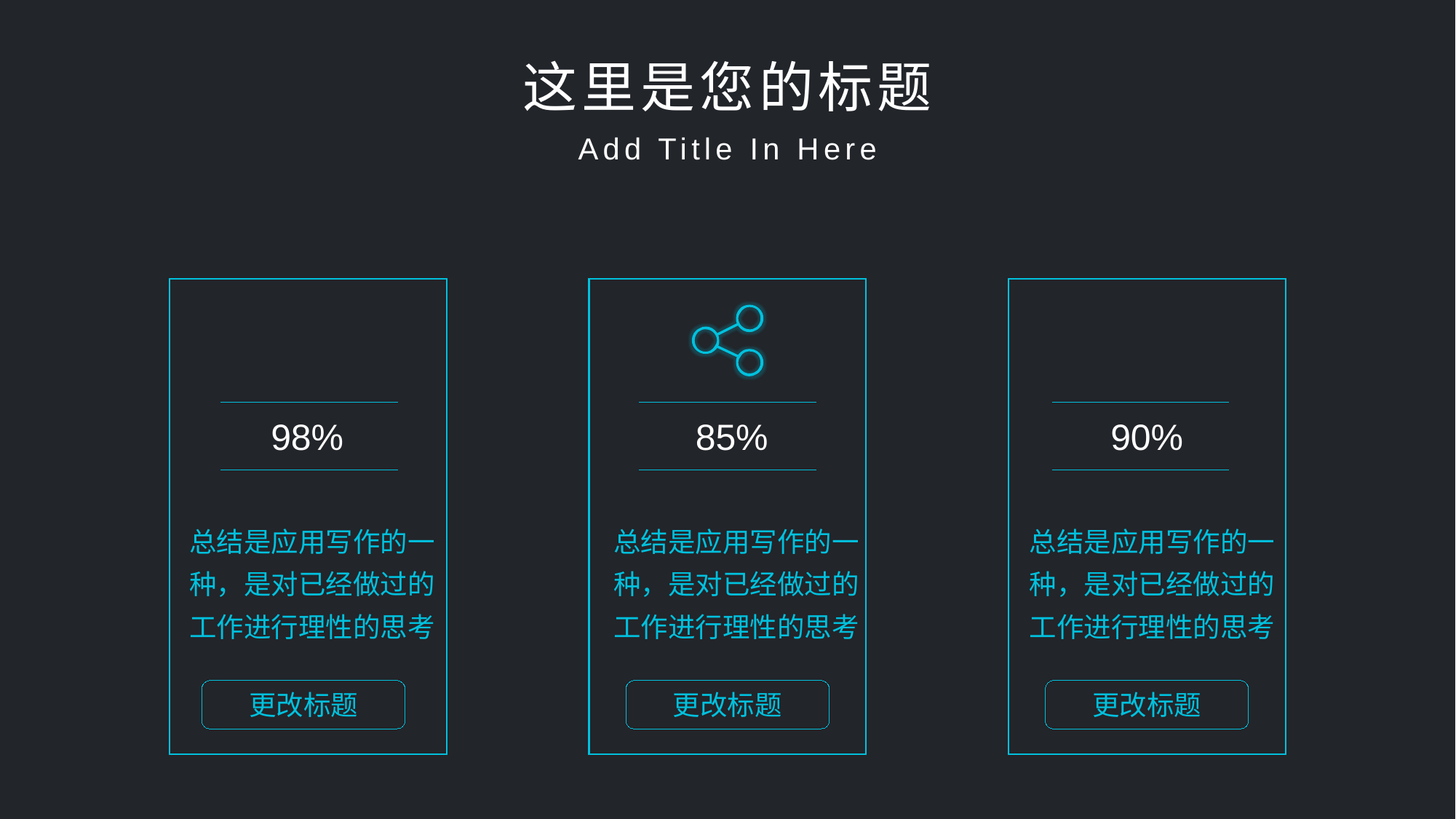

这里是您的标题
Add Title In Here

98%
总结是应用写作的一种，是对已经做过的工作进行理性的思考
更改标题

85%
总结是应用写作的一种，是对已经做过的工作进行理性的思考
更改标题

90%
总结是应用写作的一种，是对已经做过的工作进行理性的思考
更改标题